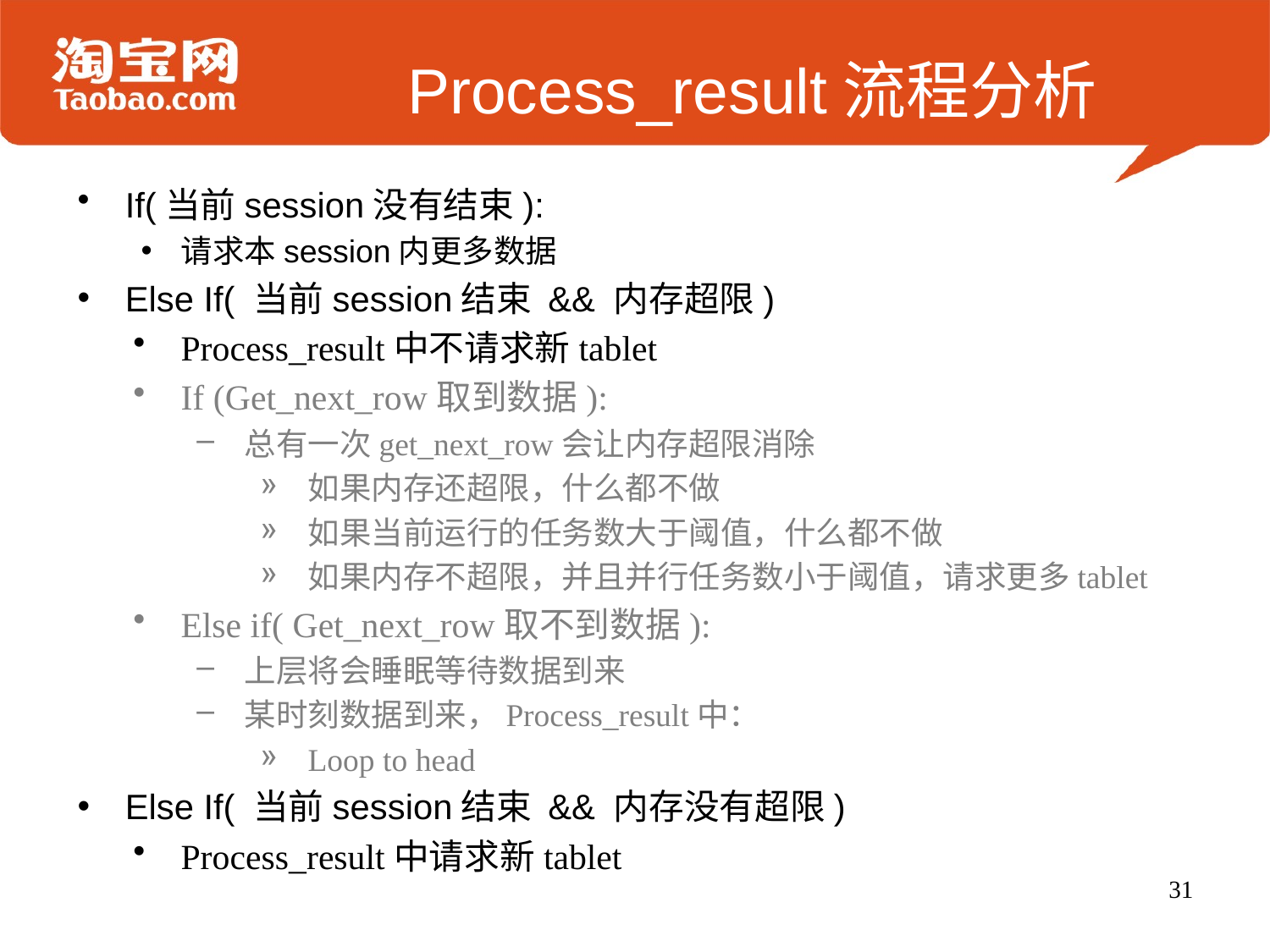

# Process_result流程分析
If(当前session没有结束):
请求本session内更多数据
Else If( 当前session结束 && 内存超限)
Process_result中不请求新tablet
If (Get_next_row取到数据):
总有一次get_next_row会让内存超限消除
如果内存还超限，什么都不做
如果当前运行的任务数大于阈值，什么都不做
如果内存不超限，并且并行任务数小于阈值，请求更多tablet
Else if( Get_next_row取不到数据):
上层将会睡眠等待数据到来
某时刻数据到来，Process_result中：
Loop to head
Else If( 当前session结束 && 内存没有超限)
Process_result中请求新tablet

31